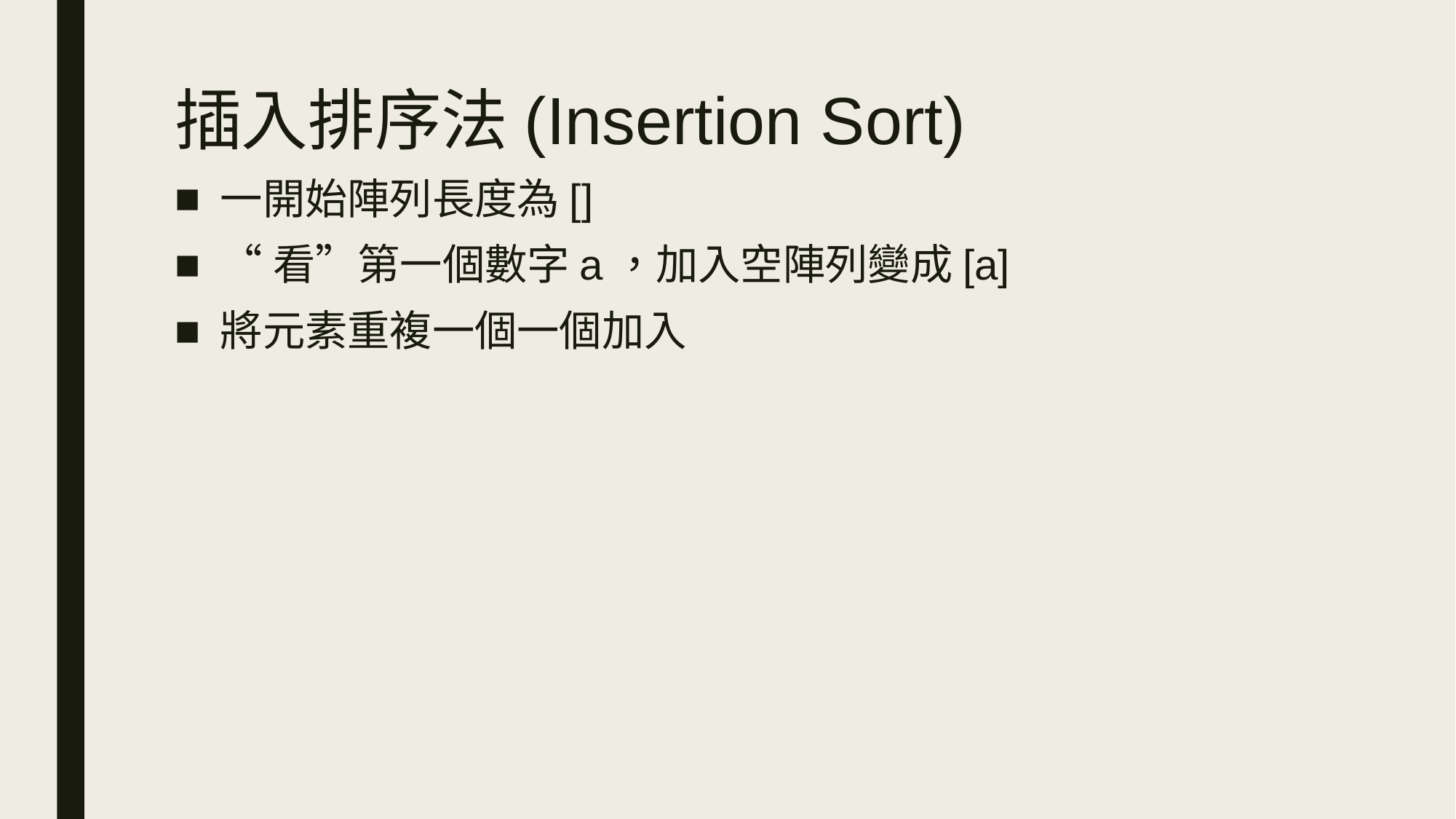

# 插入排序法(Insertion Sort)
一開始陣列長度為[]
“看”第一個數字a，加入空陣列變成[a]
將元素重複一個一個加入